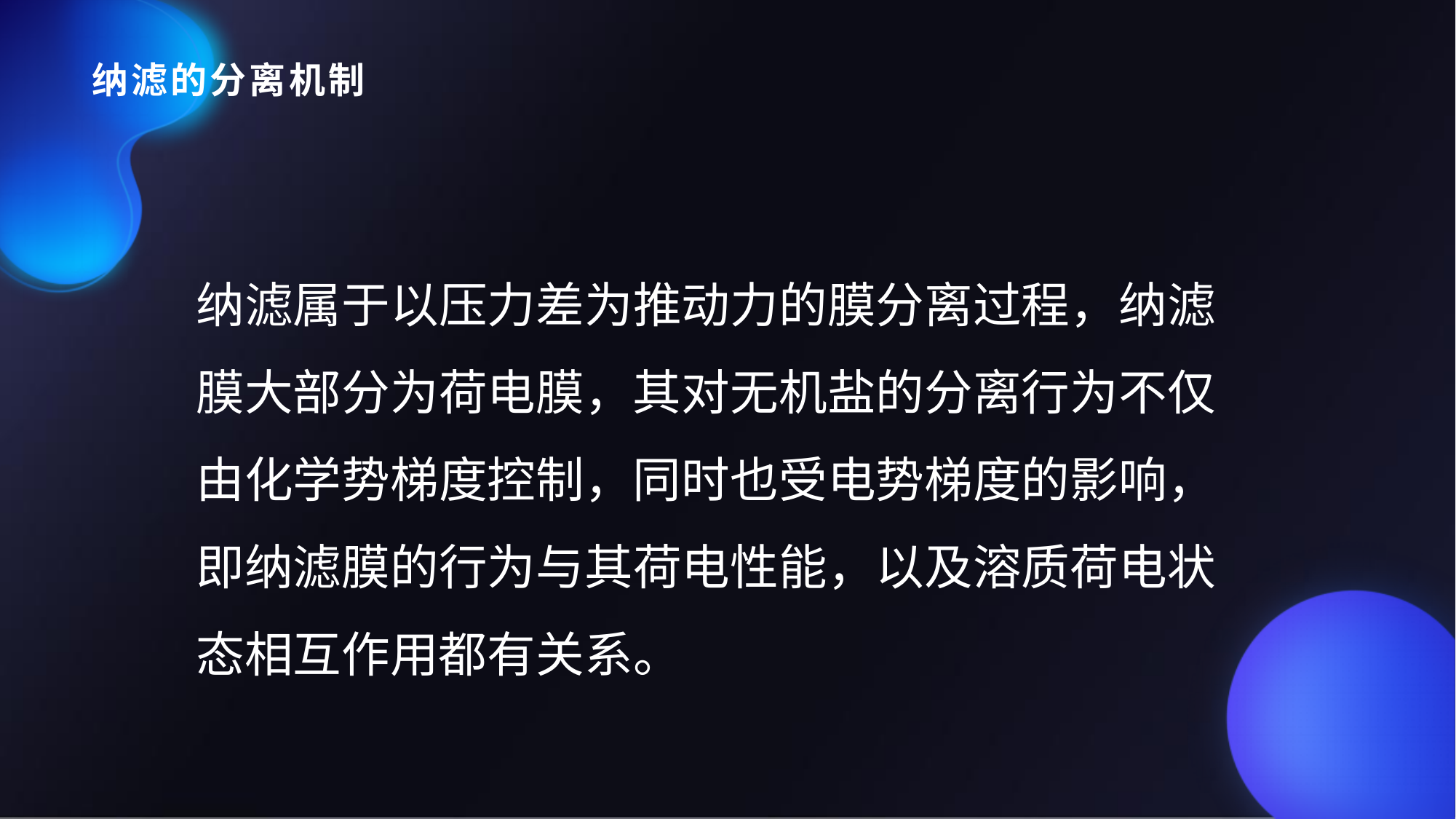

# 纳滤的分离机制
纳滤属于以压力差为推动力的膜分离过程，纳滤膜大部分为荷电膜，其对无机盐的分离行为不仅由化学势梯度控制，同时也受电势梯度的影响，即纳滤膜的行为与其荷电性能，以及溶质荷电状态相互作用都有关系。